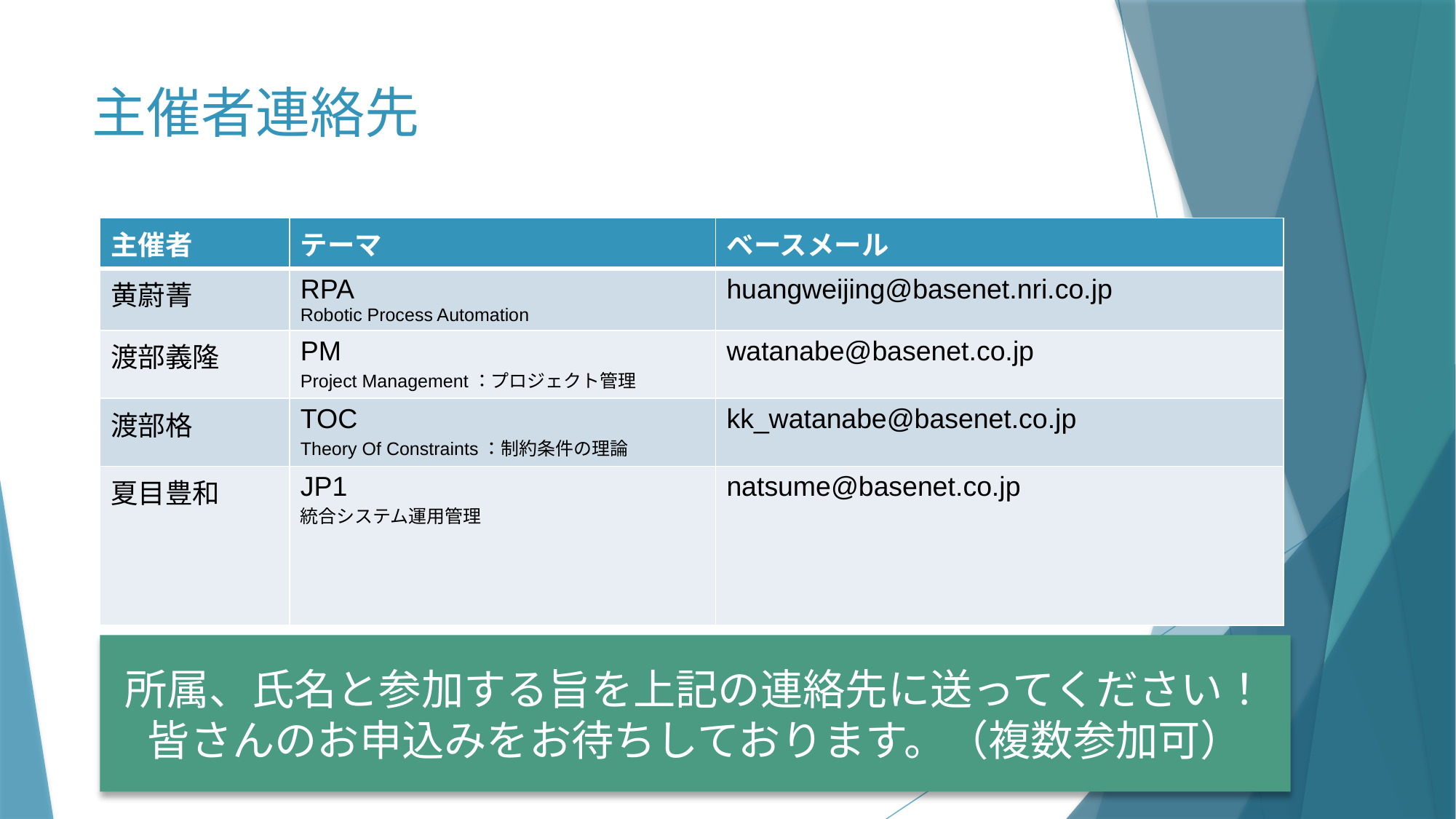

# 主催者連絡先
| 主催者 | テーマ | ベースメール |
| --- | --- | --- |
| 黄蔚菁 | RPA Robotic Process Automation | huangweijing@basenet.nri.co.jp |
| 渡部義隆 | PM Project Management：プロジェクト管理 | watanabe@basenet.co.jp |
| 渡部格 | TOC Theory Of Constraints：制約条件の理論 | kk\_watanabe@basenet.co.jp |
| 夏目豊和 | JP1 統合システム運用管理 | natsume@basenet.co.jp |
所属、氏名と参加する旨を上記の連絡先に送ってください！
皆さんのお申込みをお待ちしております。（複数参加可）